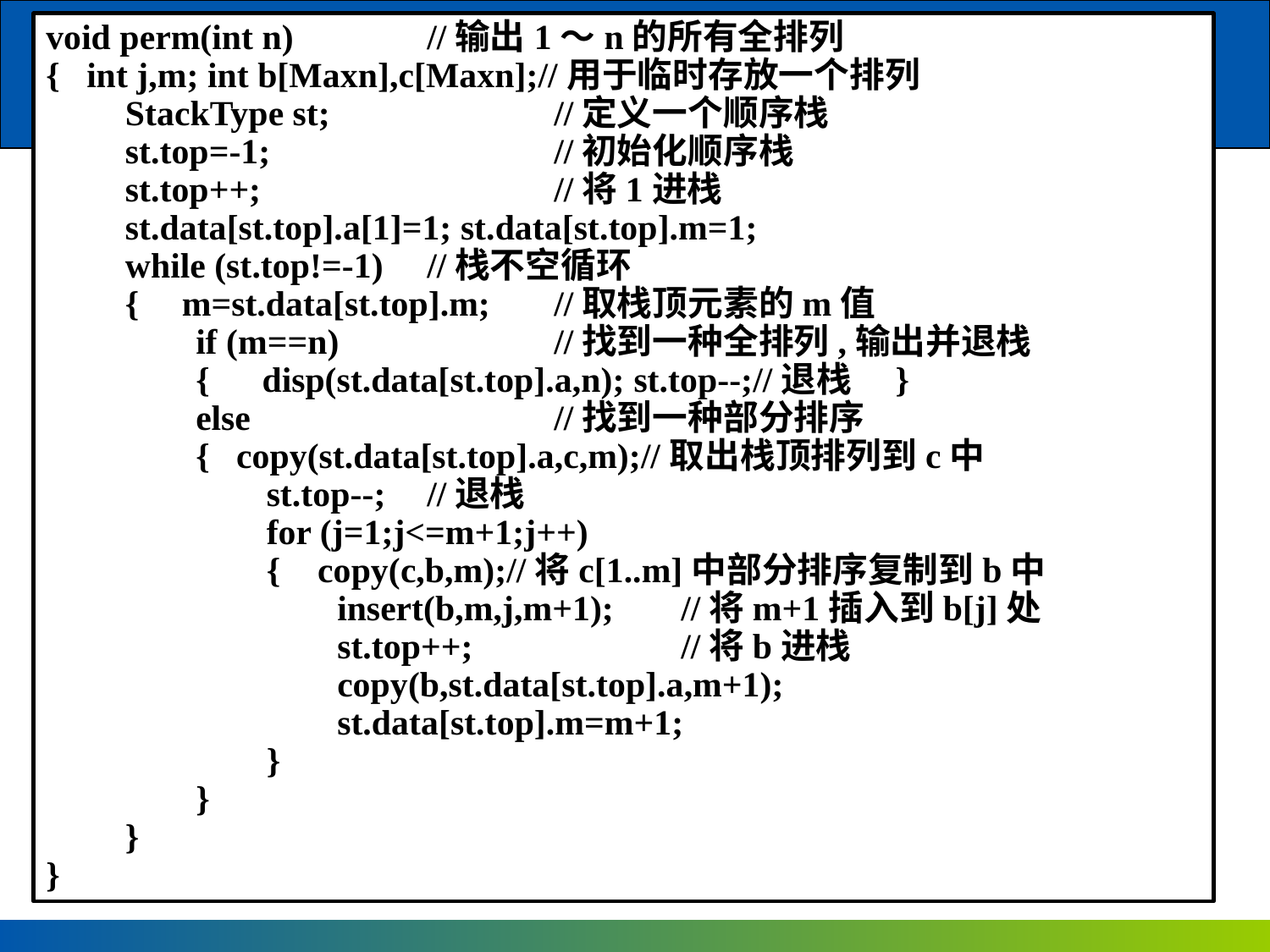

void perm(int n)		//输出1～n的所有全排列
{   int j,m; int b[Maxn],c[Maxn];//用于临时存放一个排列
　　StackType st;		//定义一个顺序栈
　　st.top=-1;			//初始化顺序栈
　　st.top++;			//将1进栈
　　st.data[st.top].a[1]=1; st.data[st.top].m=1;
　　while (st.top!=-1)	//栈不空循环
　　{	 m=st.data[st.top].m;	//取栈顶元素的m值
　　　　if (m==n)		//找到一种全排列,输出并退栈
　　　　{　disp(st.data[st.top].a,n); st.top--;//退栈　}
　　　　else			//找到一种部分排序
　　　　{   copy(st.data[st.top].a,c,m);//取出栈顶排列到c中
　　　　　　st.top--;	//退栈
　　　　　　for (j=1;j<=m+1;j++)
　　　　　　{	  copy(c,b,m);//将c[1..m]中部分排序复制到b中
　　　　　　　　insert(b,m,j,m+1);	//将m+1插入到b[j]处
　　　　　　　　st.top++;		//将b进栈
　　　　　　　　copy(b,st.data[st.top].a,m+1);
　　　　　　　　st.data[st.top].m=m+1;
　　　　　　}
　　　　}
　　}
}